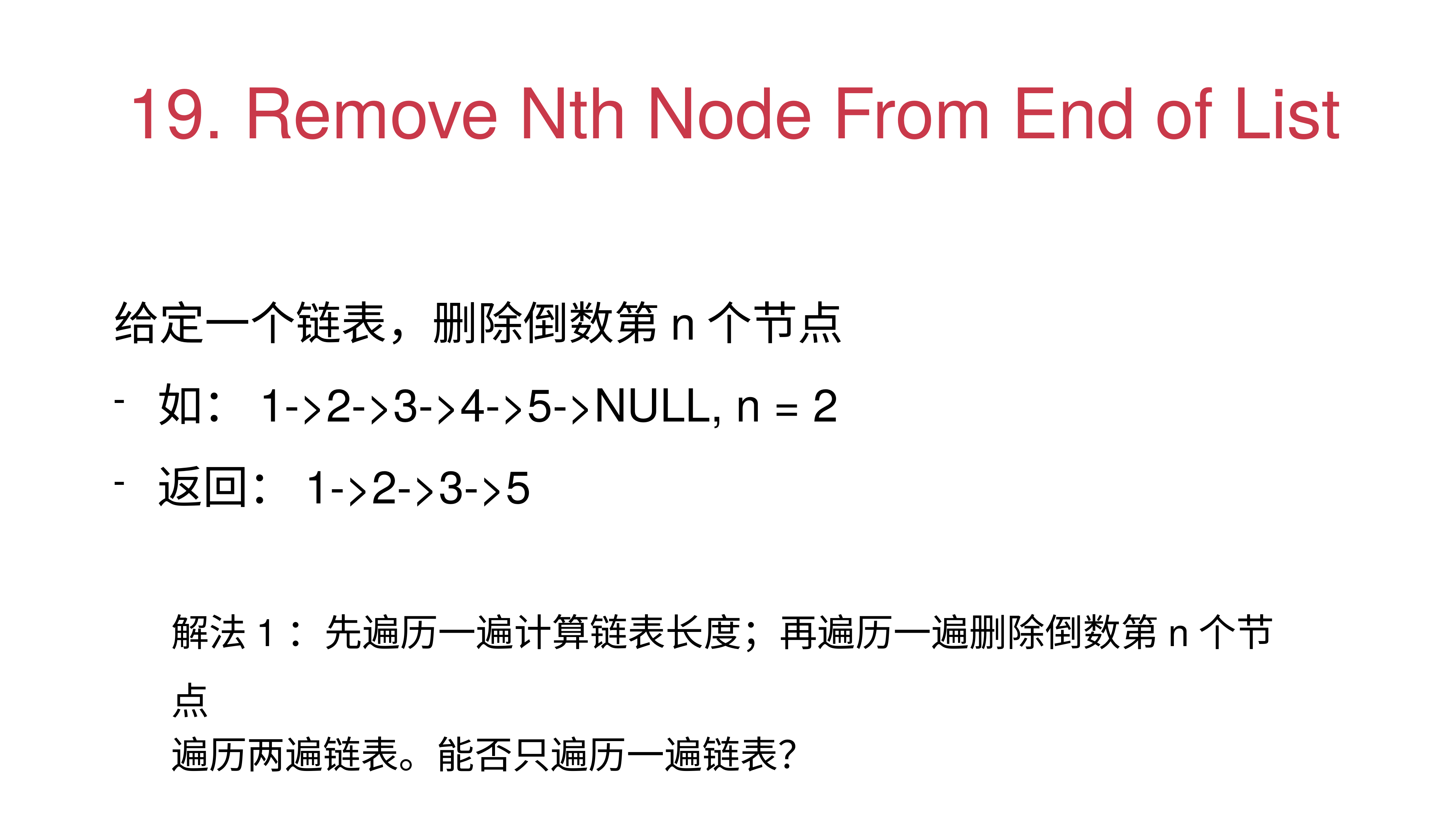

# 19. Remove Nth Node From End of List
给定一个链表，删除倒数第n个节点
如：1->2->3->4->5->NULL, n = 2
返回：1->2->3->5
解法1：先遍历一遍计算链表长度；再遍历一遍删除倒数第n个节点
遍历两遍链表。能否只遍历一遍链表？